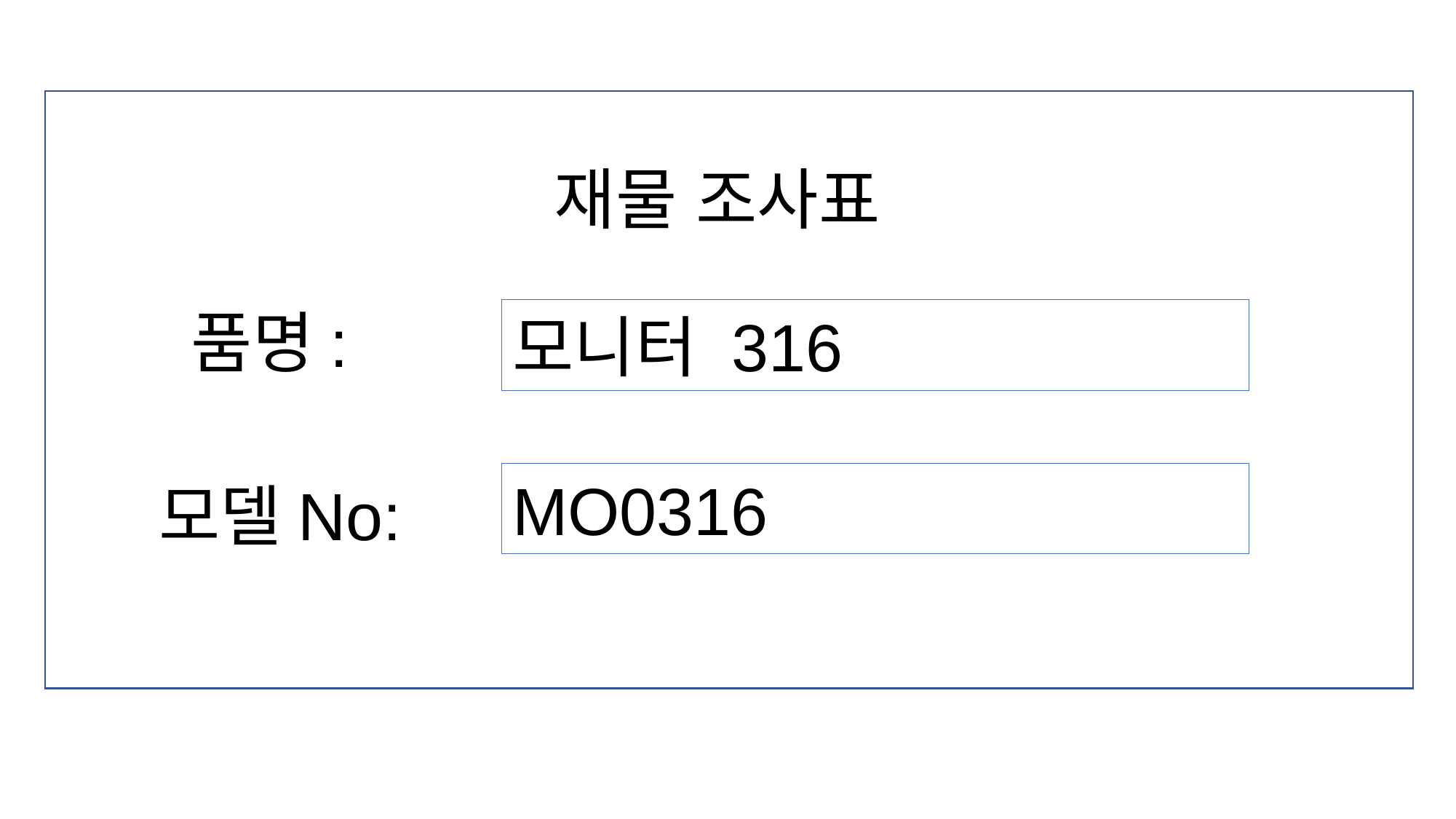

재물 조사표
품명:
모니터 316
MO0316
모델No: